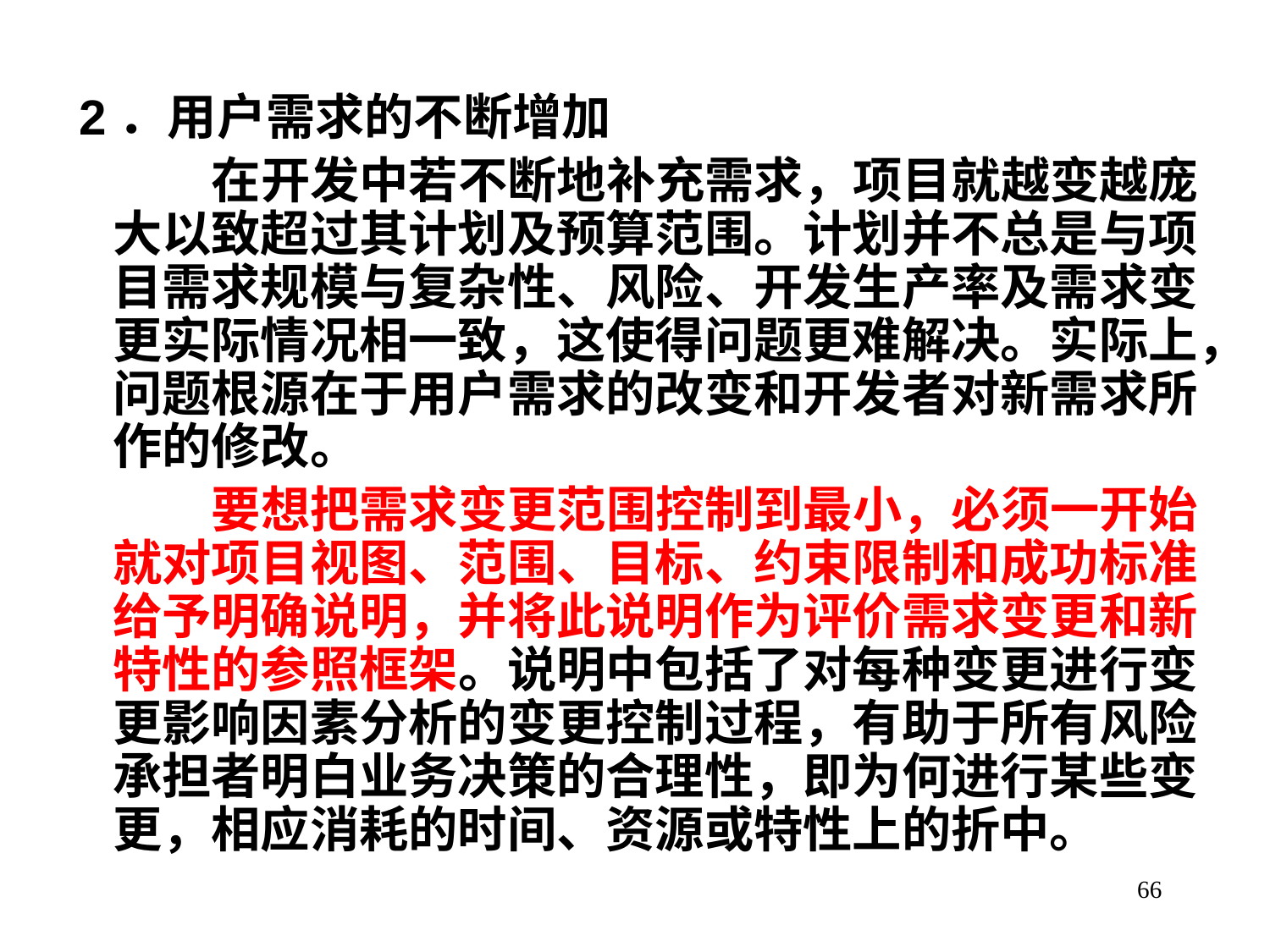

# 2．用户需求的不断增加
            在开发中若不断地补充需求，项目就越变越庞大以致超过其计划及预算范围。计划并不总是与项目需求规模与复杂性、风险、开发生产率及需求变更实际情况相一致，这使得问题更难解决。实际上，问题根源在于用户需求的改变和开发者对新需求所作的修改。
            要想把需求变更范围控制到最小，必须一开始就对项目视图、范围、目标、约束限制和成功标准给予明确说明，并将此说明作为评价需求变更和新特性的参照框架。说明中包括了对每种变更进行变更影响因素分析的变更控制过程，有助于所有风险承担者明白业务决策的合理性，即为何进行某些变更，相应消耗的时间、资源或特性上的折中。

66